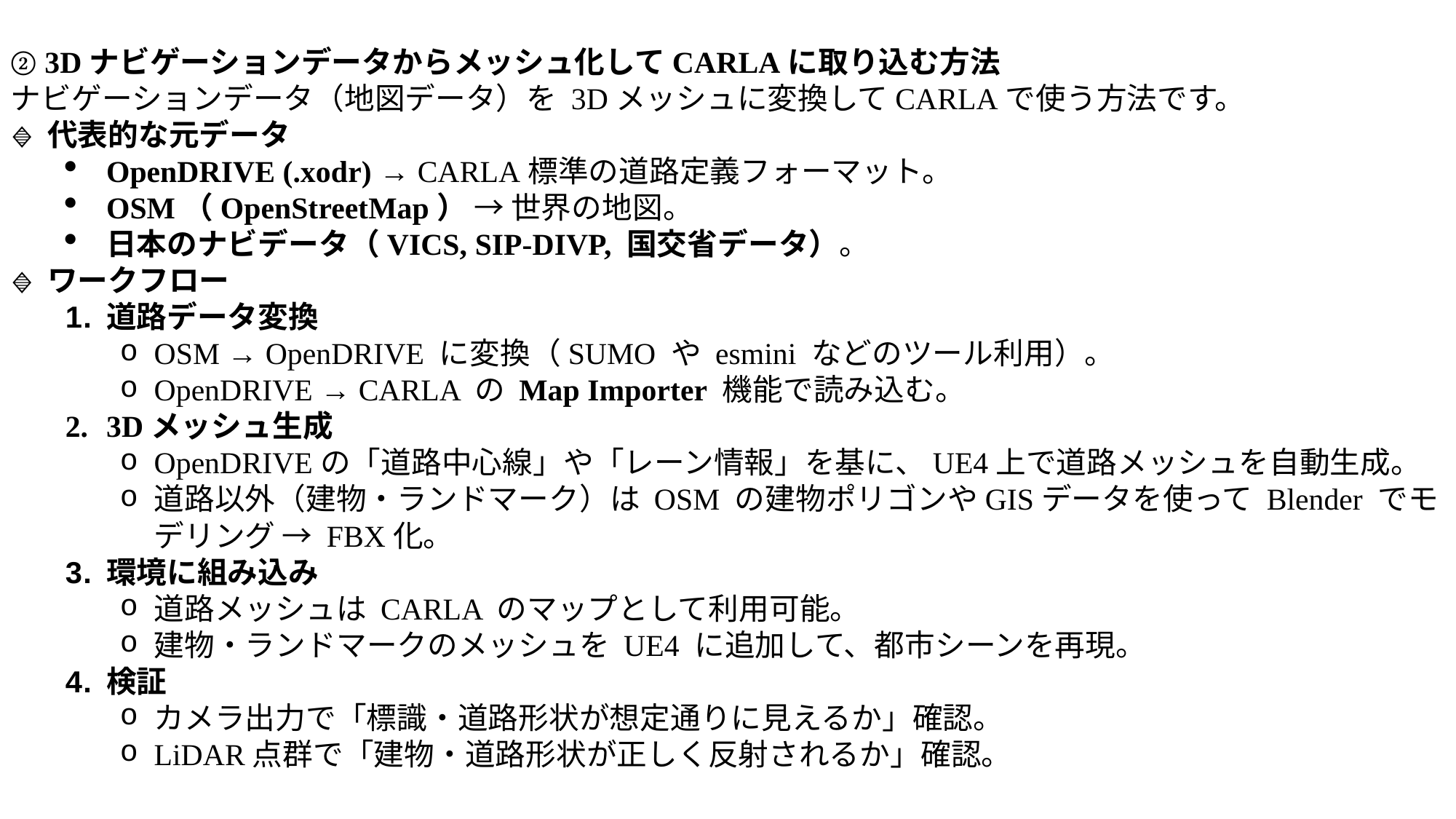

② 3Dナビゲーションデータからメッシュ化してCARLAに取り込む方法
ナビゲーションデータ（地図データ）を 3Dメッシュに変換してCARLAで使う方法です。
🔹 代表的な元データ
OpenDRIVE (.xodr) → CARLA標準の道路定義フォーマット。
OSM（OpenStreetMap） → 世界の地図。
日本のナビデータ（VICS, SIP-DIVP, 国交省データ）。
🔹 ワークフロー
道路データ変換
OSM → OpenDRIVE に変換（SUMO や esmini などのツール利用）。
OpenDRIVE → CARLA の Map Importer 機能で読み込む。
3Dメッシュ生成
OpenDRIVEの「道路中心線」や「レーン情報」を基に、UE4上で道路メッシュを自動生成。
道路以外（建物・ランドマーク）は OSM の建物ポリゴンやGISデータを使って Blender でモデリング → FBX化。
環境に組み込み
道路メッシュは CARLA のマップとして利用可能。
建物・ランドマークのメッシュを UE4 に追加して、都市シーンを再現。
検証
カメラ出力で「標識・道路形状が想定通りに見えるか」確認。
LiDAR点群で「建物・道路形状が正しく反射されるか」確認。